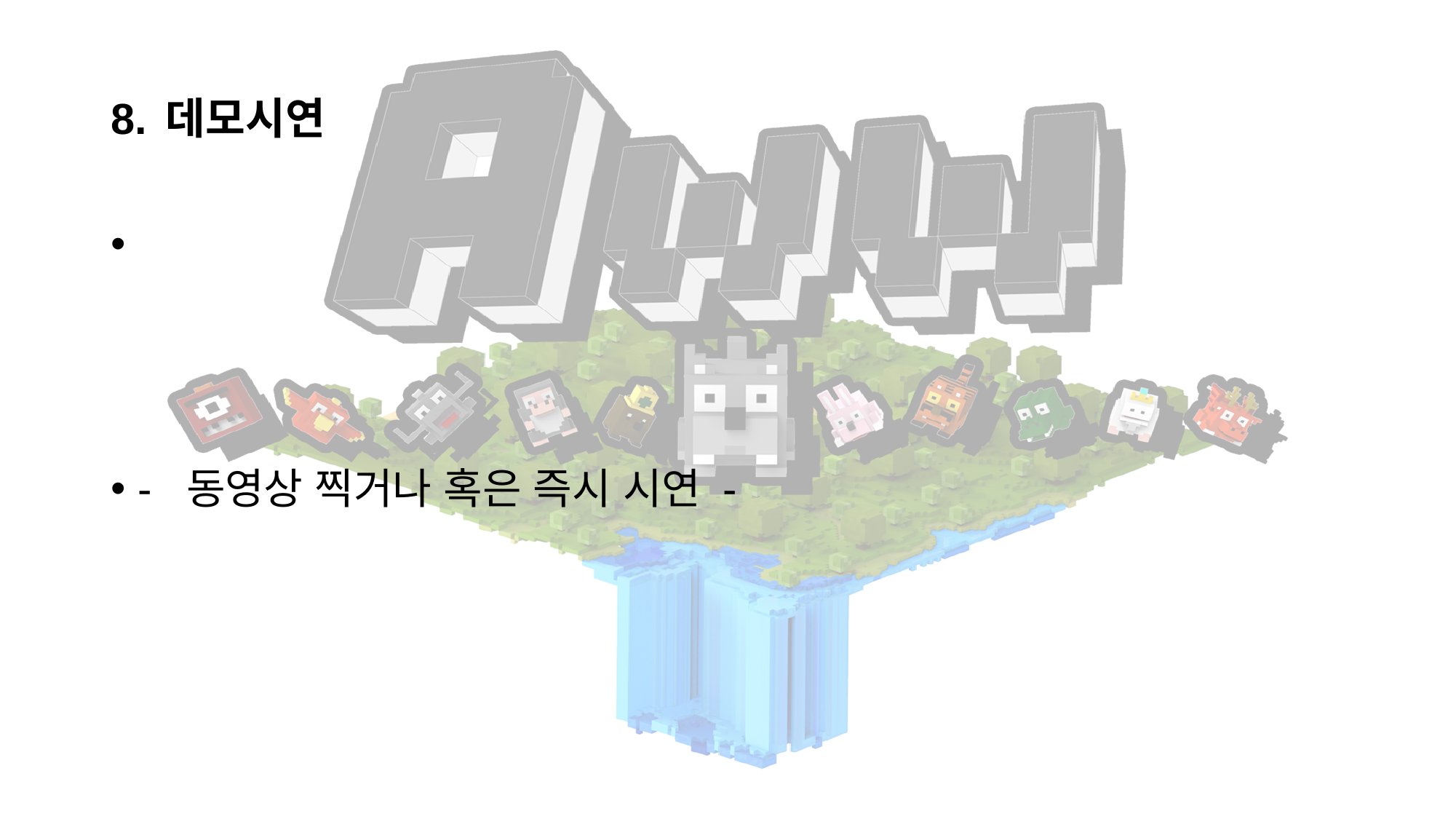

# 8. 데모시연

-  동영상 찍거나 혹은 즉시 시연 -